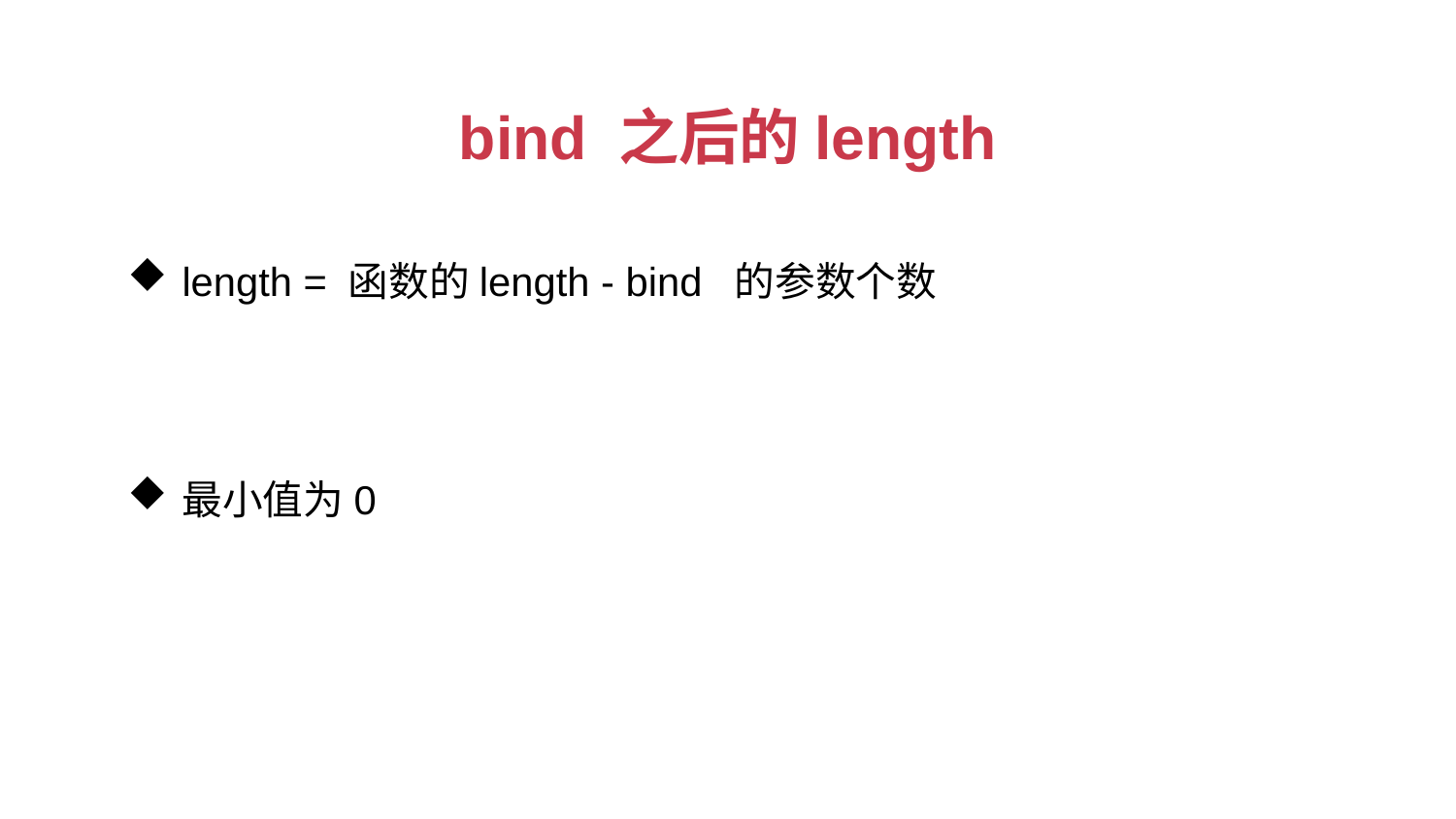

bind 之后的length
length = 函数的length - bind  的参数个数
最小值为0